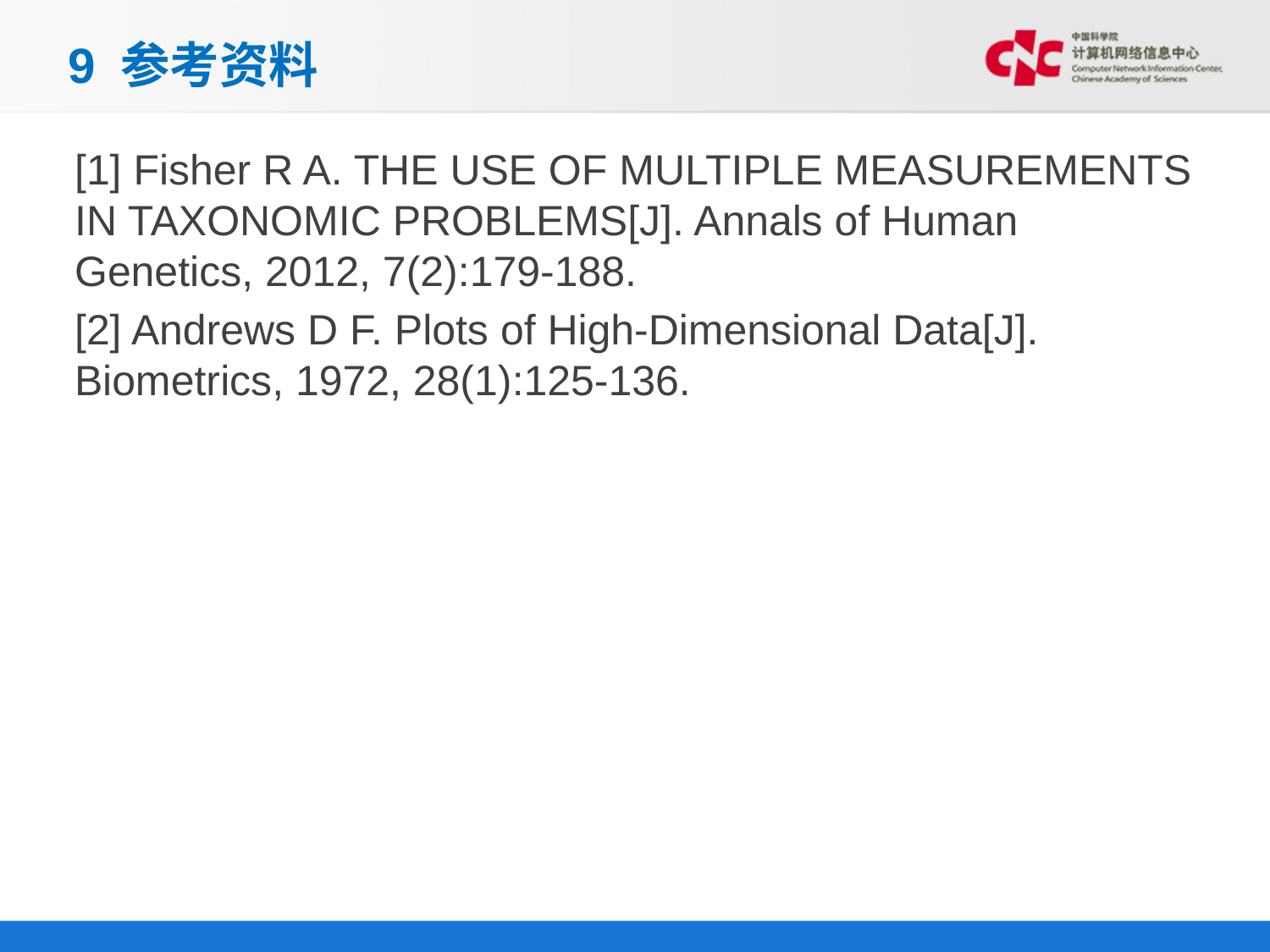

# 9 参考资料
[1] Fisher R A. THE USE OF MULTIPLE MEASUREMENTS IN TAXONOMIC PROBLEMS[J]. Annals of Human Genetics, 2012, 7(2):179-188.
[2] Andrews D F. Plots of High-Dimensional Data[J]. Biometrics, 1972, 28(1):125-136.